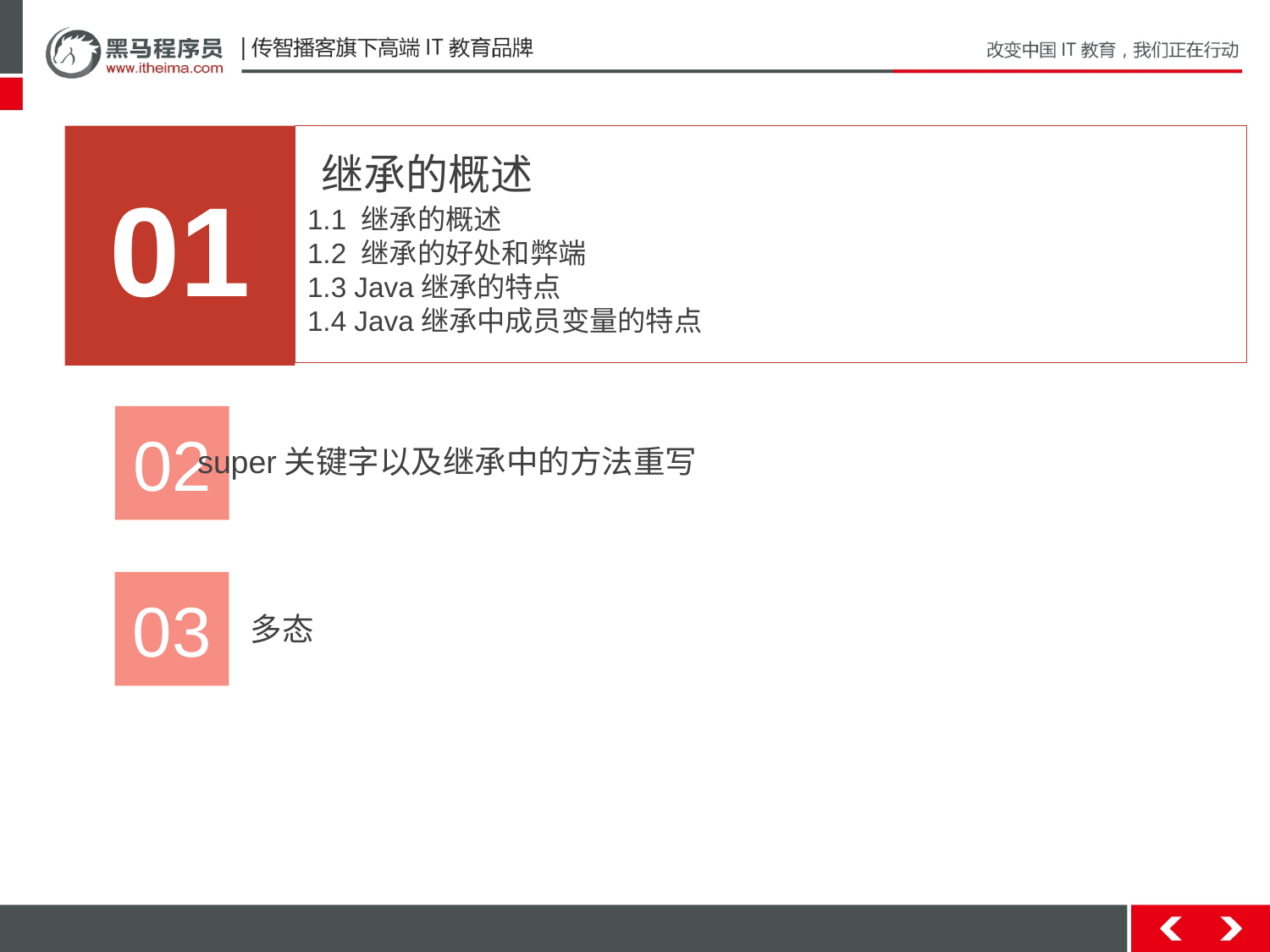

01
继承的概述
1.1 继承的概述
1.2 继承的好处和弊端
1.3 Java继承的特点
1.4 Java继承中成员变量的特点
02
super关键字以及继承中的方法重写
03
  多态